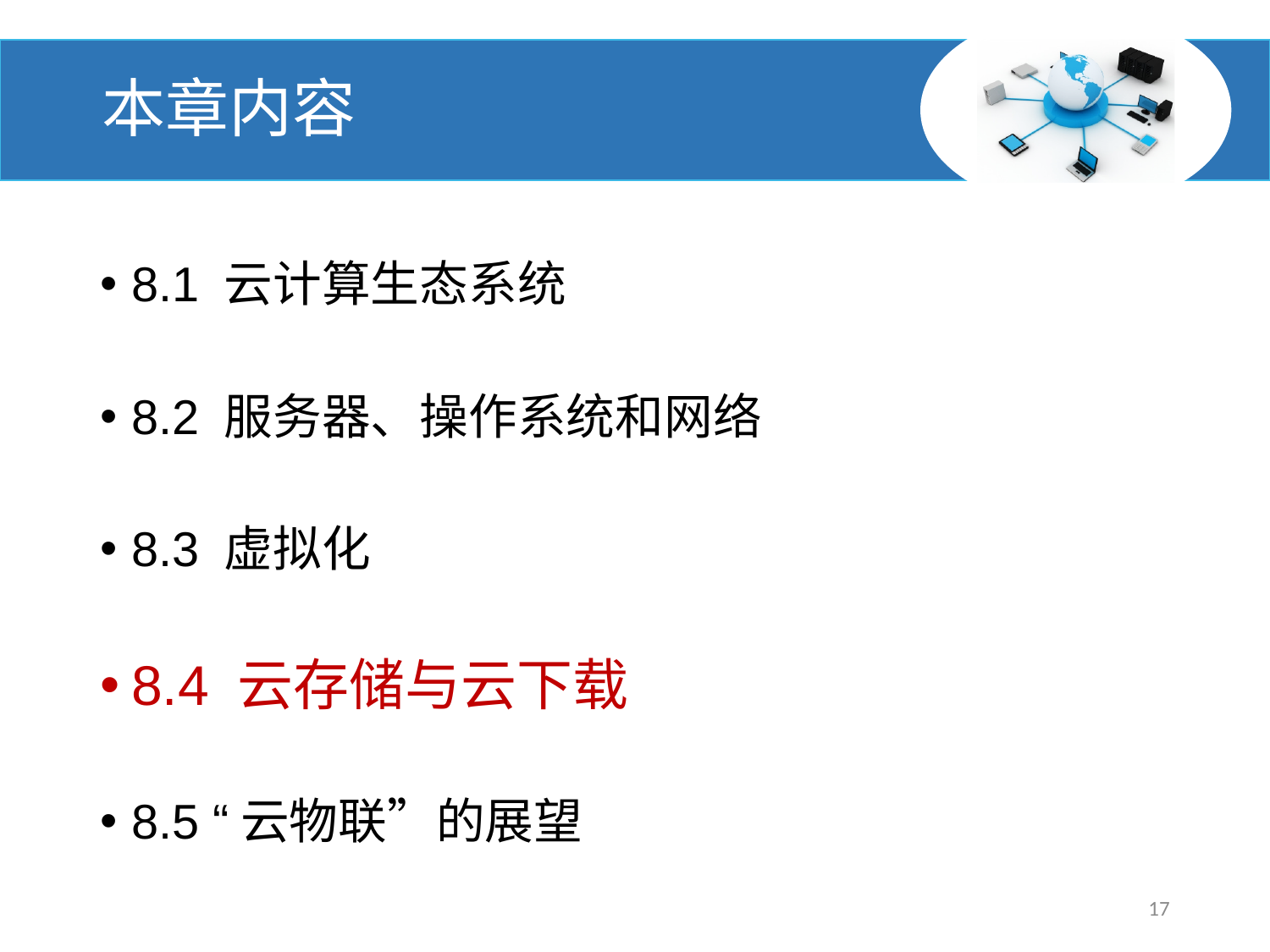

# 本章内容
8.1 云计算生态系统

8.2 服务器、操作系统和网络

8.3 虚拟化

8.4 云存储与云下载

8.5 “云物联”的展望
17